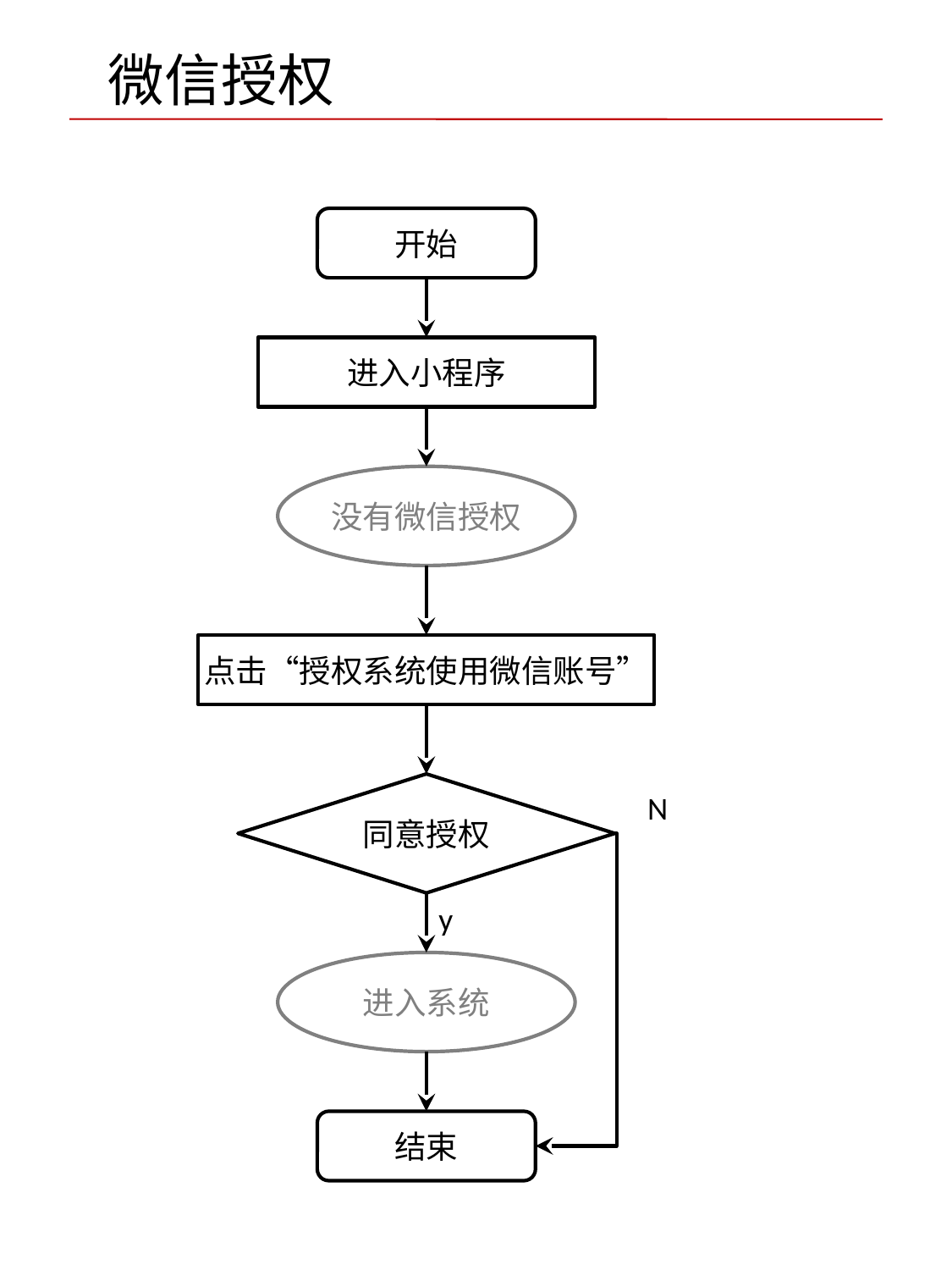

# 微信授权
开始
进入小程序
没有微信授权
点击“授权系统使用微信账号”
同意授权
N
y
进入系统
结束